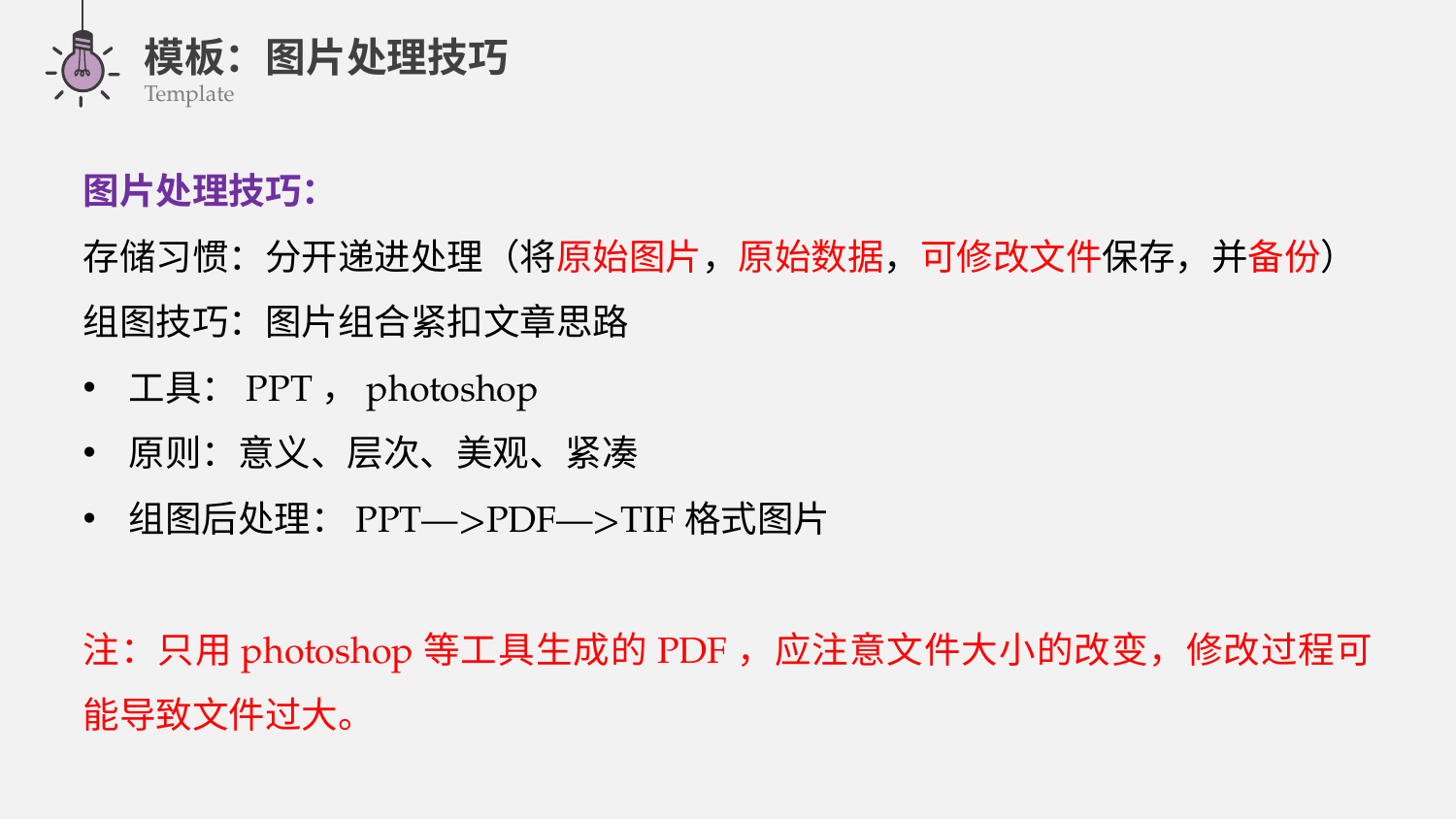

模板：图片处理技巧
Template
图片处理技巧：
存储习惯：分开递进处理（将原始图片，原始数据，可修改文件保存，并备份）
组图技巧：图片组合紧扣文章思路
工具：PPT，photoshop
原则：意义、层次、美观、紧凑
组图后处理：PPT—>PDF—>TIF格式图片

注：只用photoshop等工具生成的PDF，应注意文件大小的改变，修改过程可能导致文件过大。